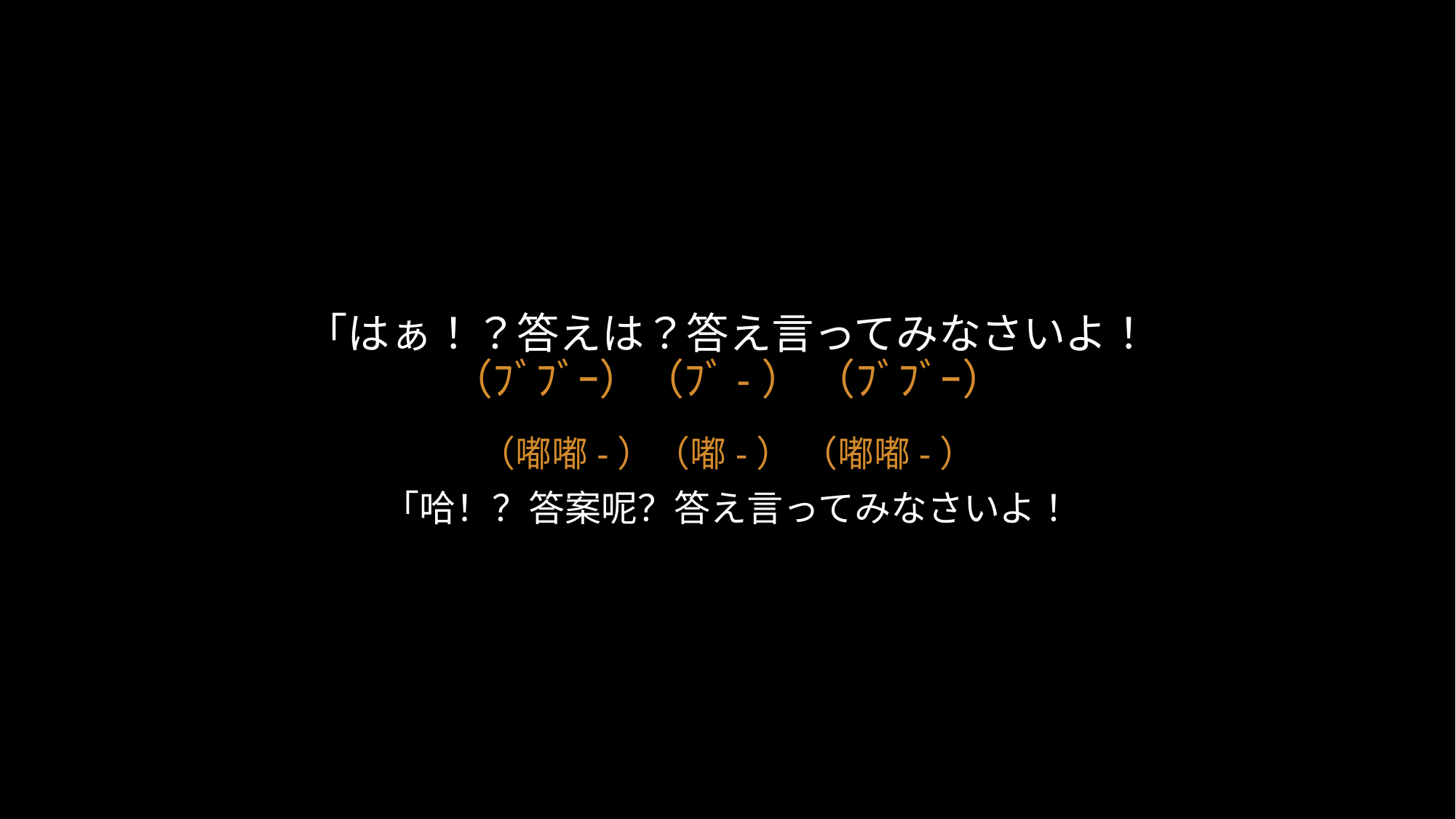

# 「はぁ！？答えは？答え言ってみなさいよ！ （ﾌﾞﾌﾞｰ）（ﾌﾞ-） （ﾌﾞﾌﾞｰ）
（嘟嘟-）（嘟-） （嘟嘟-）
「哈！？答案呢？答え言ってみなさいよ！